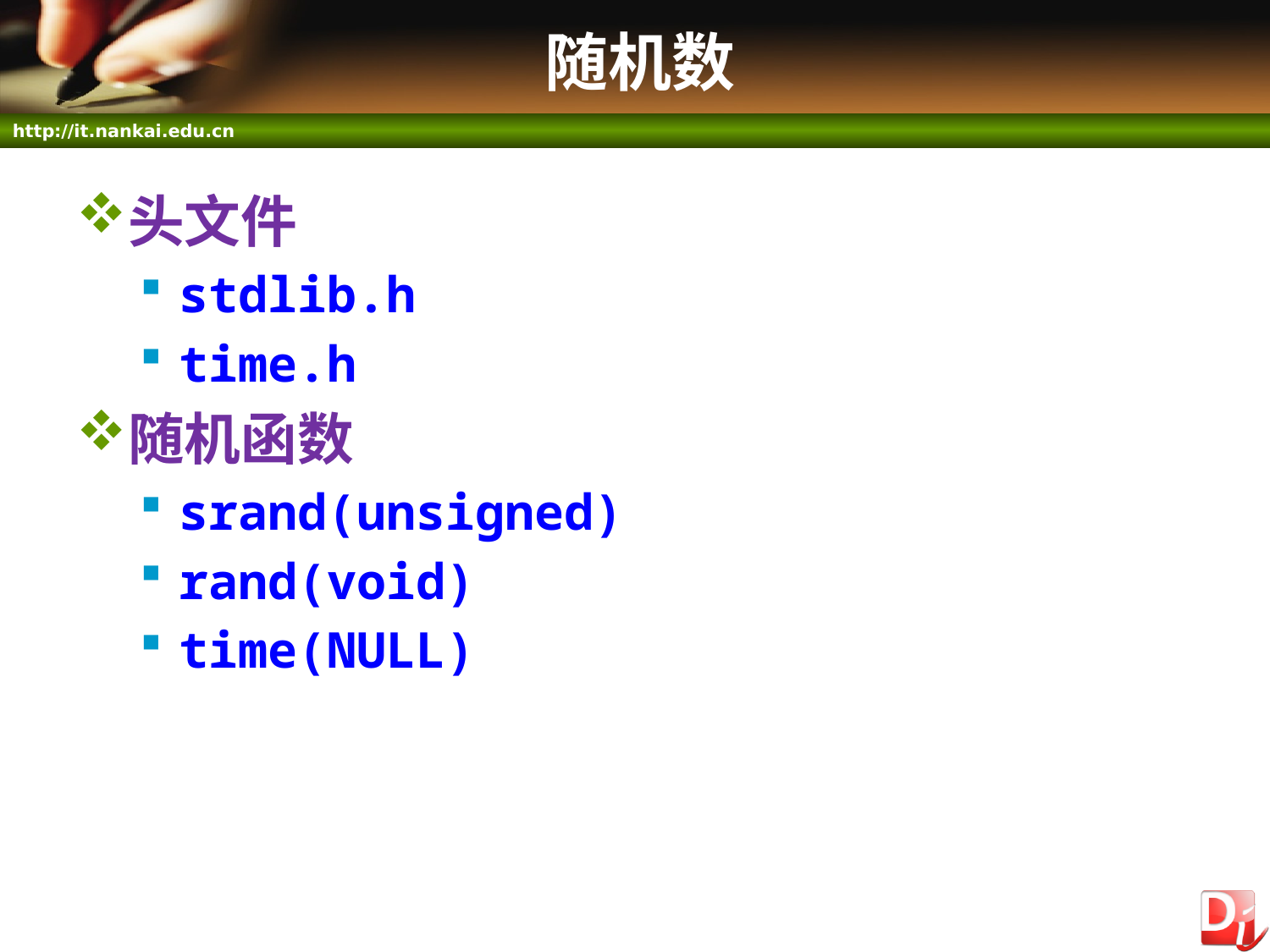

# 随机数
头文件
stdlib.h
time.h
随机函数
srand(unsigned)
rand(void)
time(NULL)